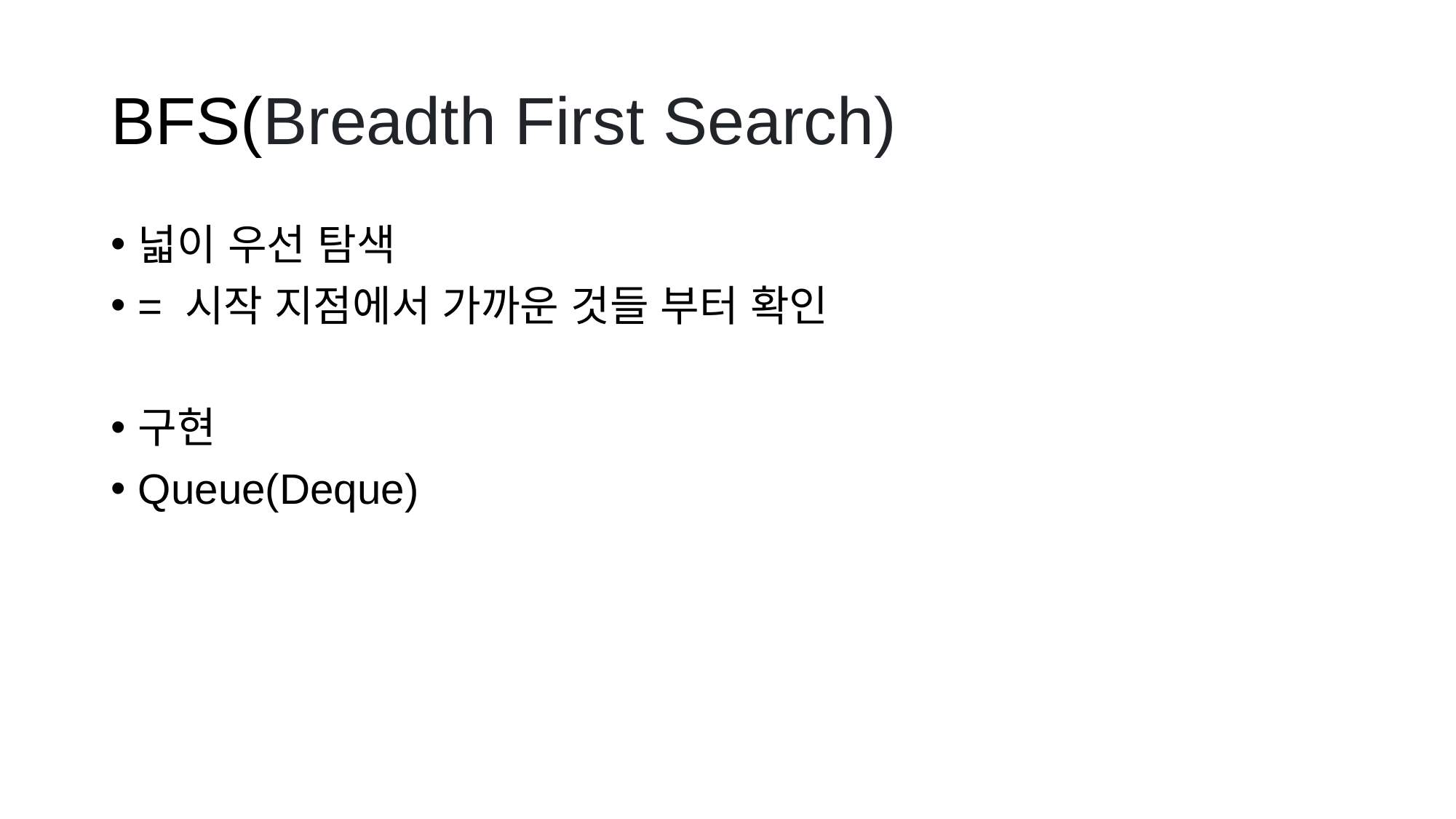

# BFS(Breadth First Search)
넓이 우선 탐색
= 시작 지점에서 가까운 것들 부터 확인

구현
Queue(Deque)